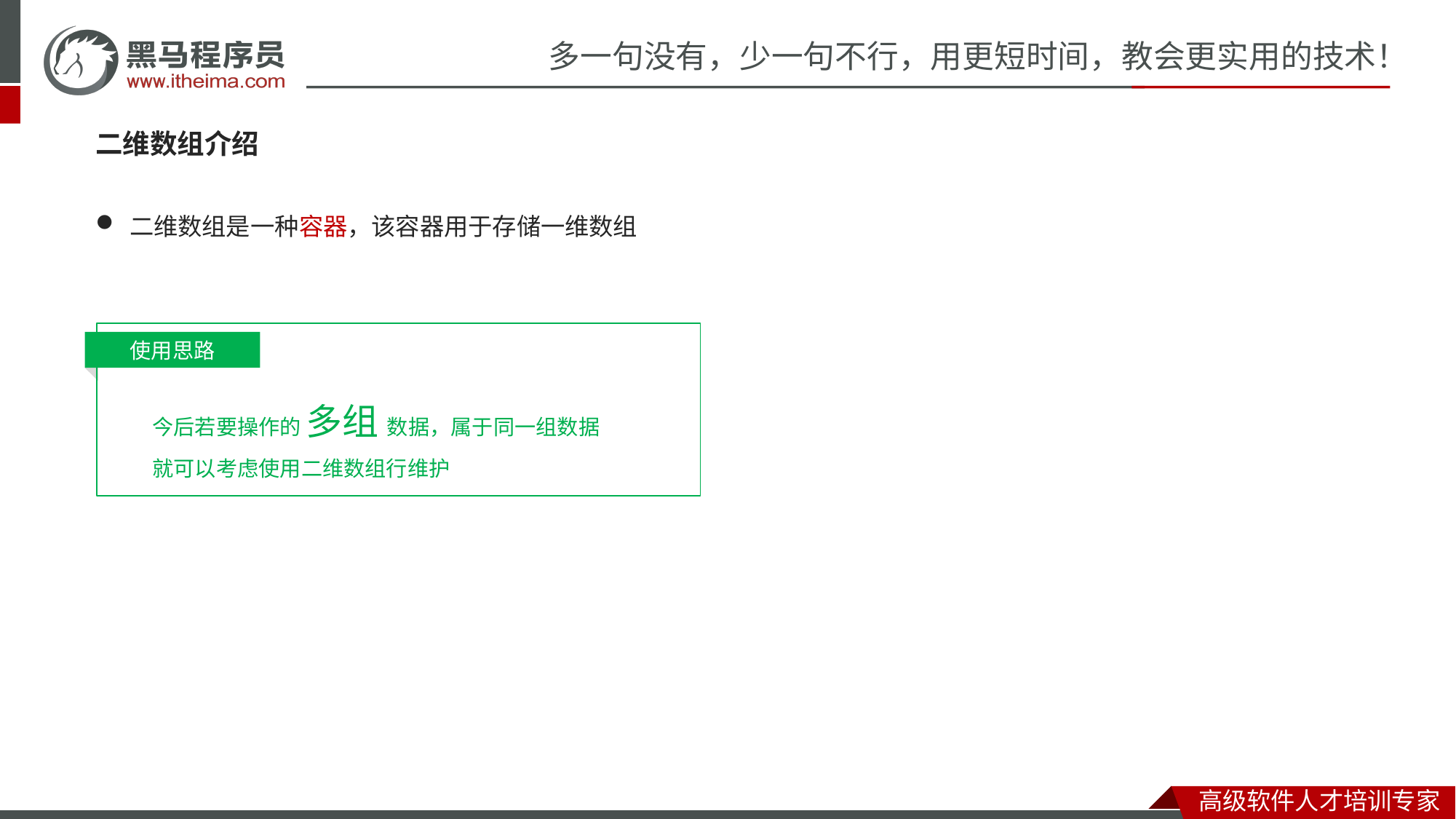

#
二维数组介绍
二维数组是一种容器，该容器用于存储一维数组

使用思路

今后若要操作的 多组 数据，属于同一组数据
就可以考虑使用二维数组行维护